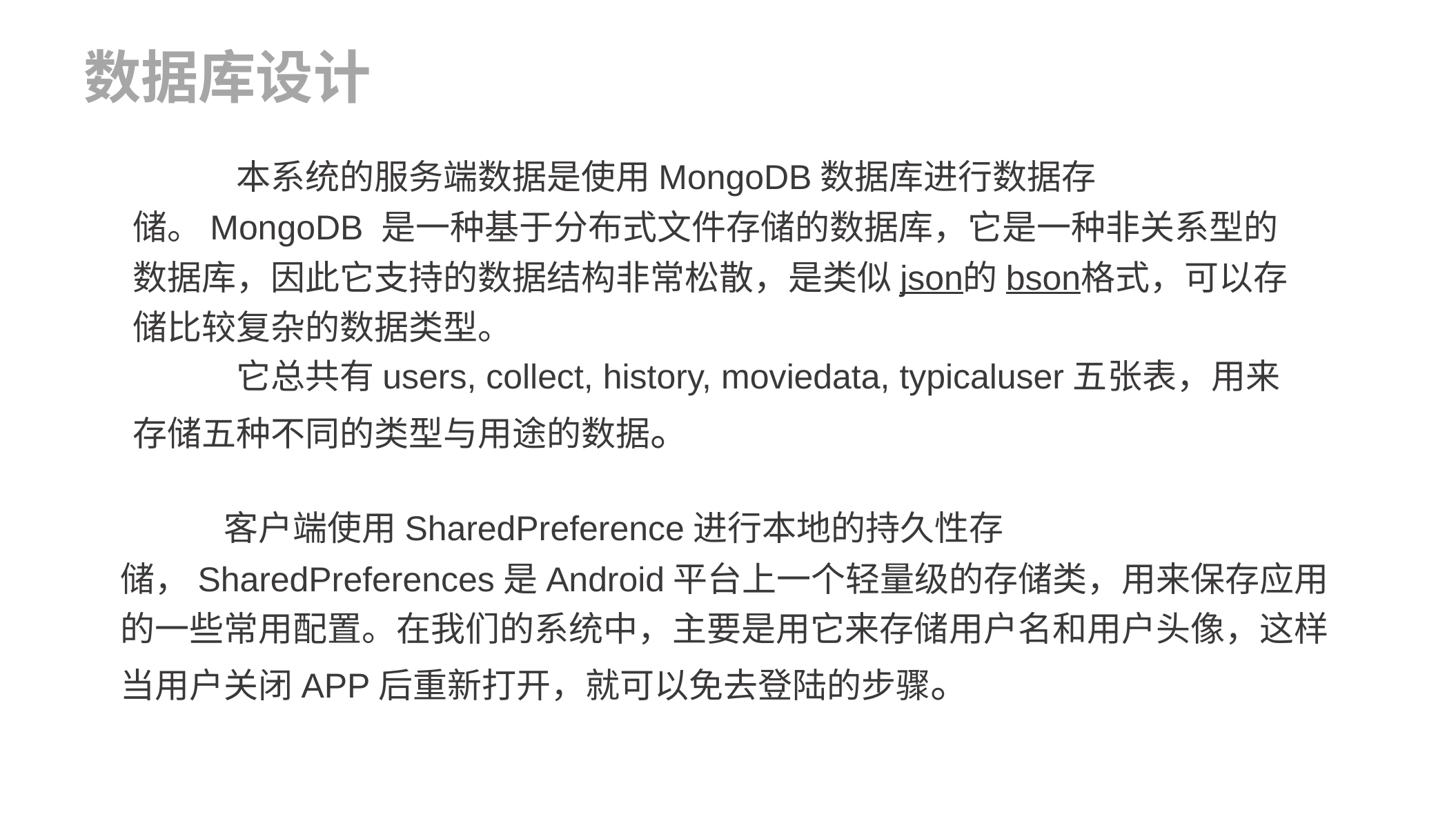

数据库设计
	本系统的服务端数据是使用MongoDB数据库进行数据存储。MongoDB 是一种基于分布式文件存储的数据库，它是一种非关系型的数据库，因此它支持的数据结构非常松散，是类似json的bson格式，可以存储比较复杂的数据类型。
	它总共有users, collect, history, moviedata, typicaluser五张表，用来存储五种不同的类型与用途的数据。

	客户端使用SharedPreference进行本地的持久性存储，SharedPreferences是Android平台上一个轻量级的存储类，用来保存应用的一些常用配置。在我们的系统中，主要是用它来存储用户名和用户头像，这样当用户关闭APP后重新打开，就可以免去登陆的步骤。